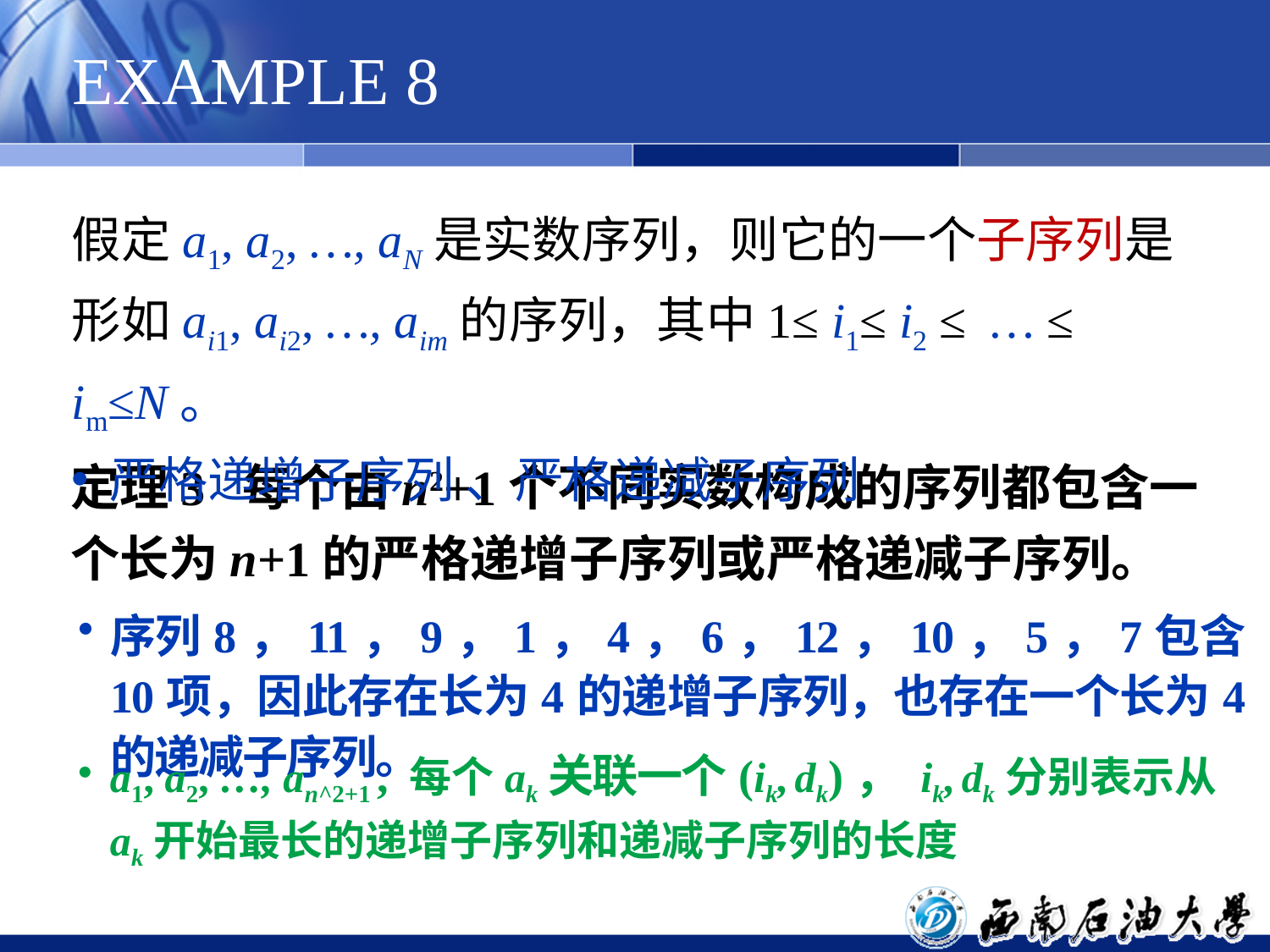

# EXAMPLE 8
假定a1, a2, …, aN是实数序列，则它的一个子序列是形如ai1, ai2, …, aim的序列，其中1≤ i1≤ i2 ≤  … ≤ im≤N。
严格递增子序列 、严格递减子序列
定理3  每个由n2+1个不同实数构成的序列都包含一个长为n+1的严格递增子序列或严格递减子序列。
序列8，11，9，1，4，6，12，10，5，7包含10项，因此存在长为4的递增子序列，也存在一个长为4的递减子序列。
a1, a2, …, an^2+1 , 每个ak关联一个(ik, dk)， ik, dk分别表示从ak开始最长的递增子序列和递减子序列的长度